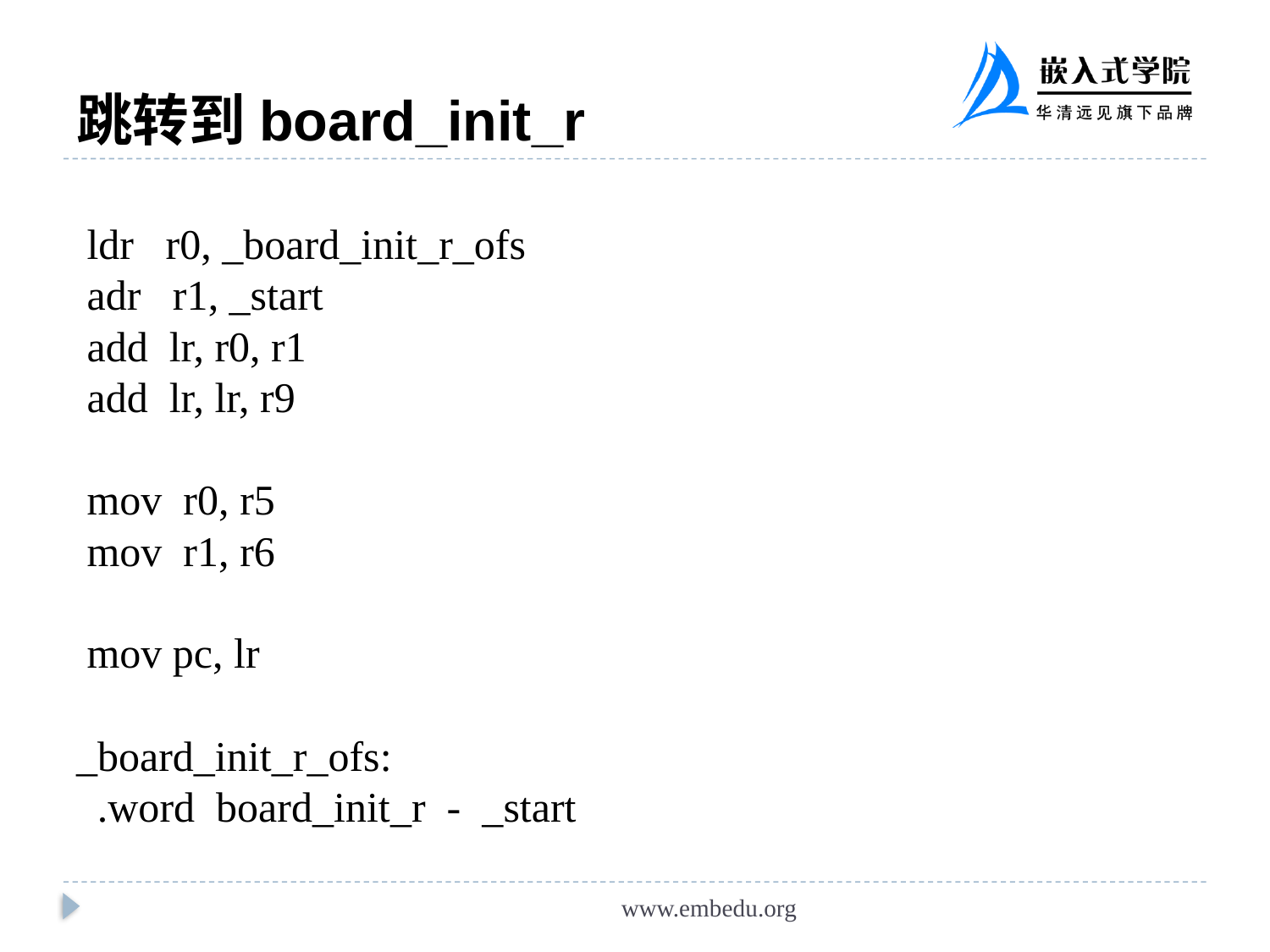

# 跳转到board_init_r

 ldr   r0, _board_init_r_ofs
 adr   r1, _start
 add  lr, r0, r1
 add  lr, lr, r9

 mov  r0, r5
 mov  r1, r6

 mov pc, lr

_board_init_r_ofs:
  .word  board_init_r  -  _start
www.embedu.org